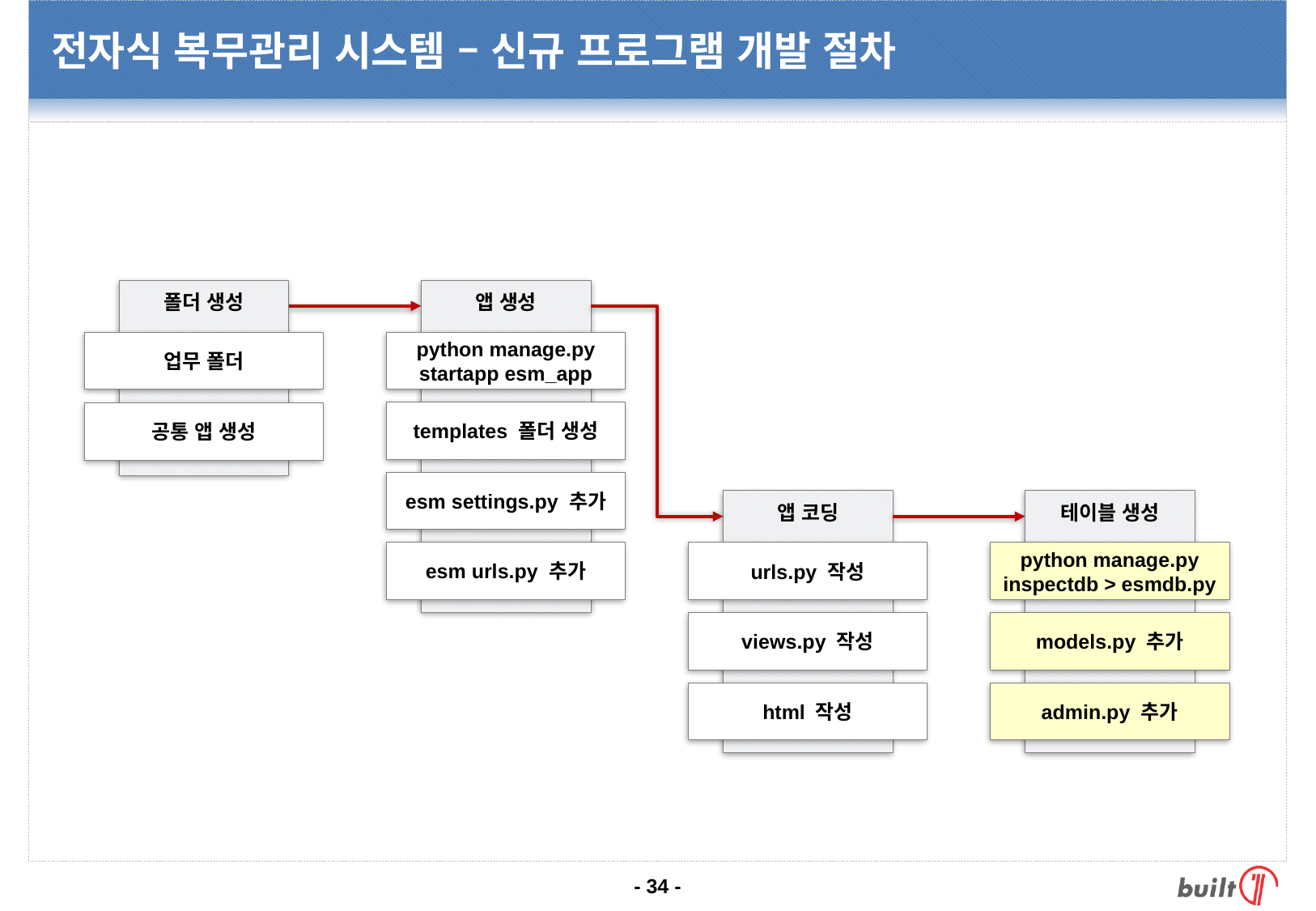

# 전자식 복무관리 시스템 – 신규 프로그램 개발 절차

폴더 생성

업무 폴더
공통 앱 생성
앱 생성

python manage.py startapp esm_app
templates 폴더 생성
esm settings.py 추가
esm urls.py 추가

앱 코딩
urls.py 작성
views.py 작성
html 작성

테이블 생성
python manage.py inspectdb > esmdb.py
models.py 추가
admin.py 추가